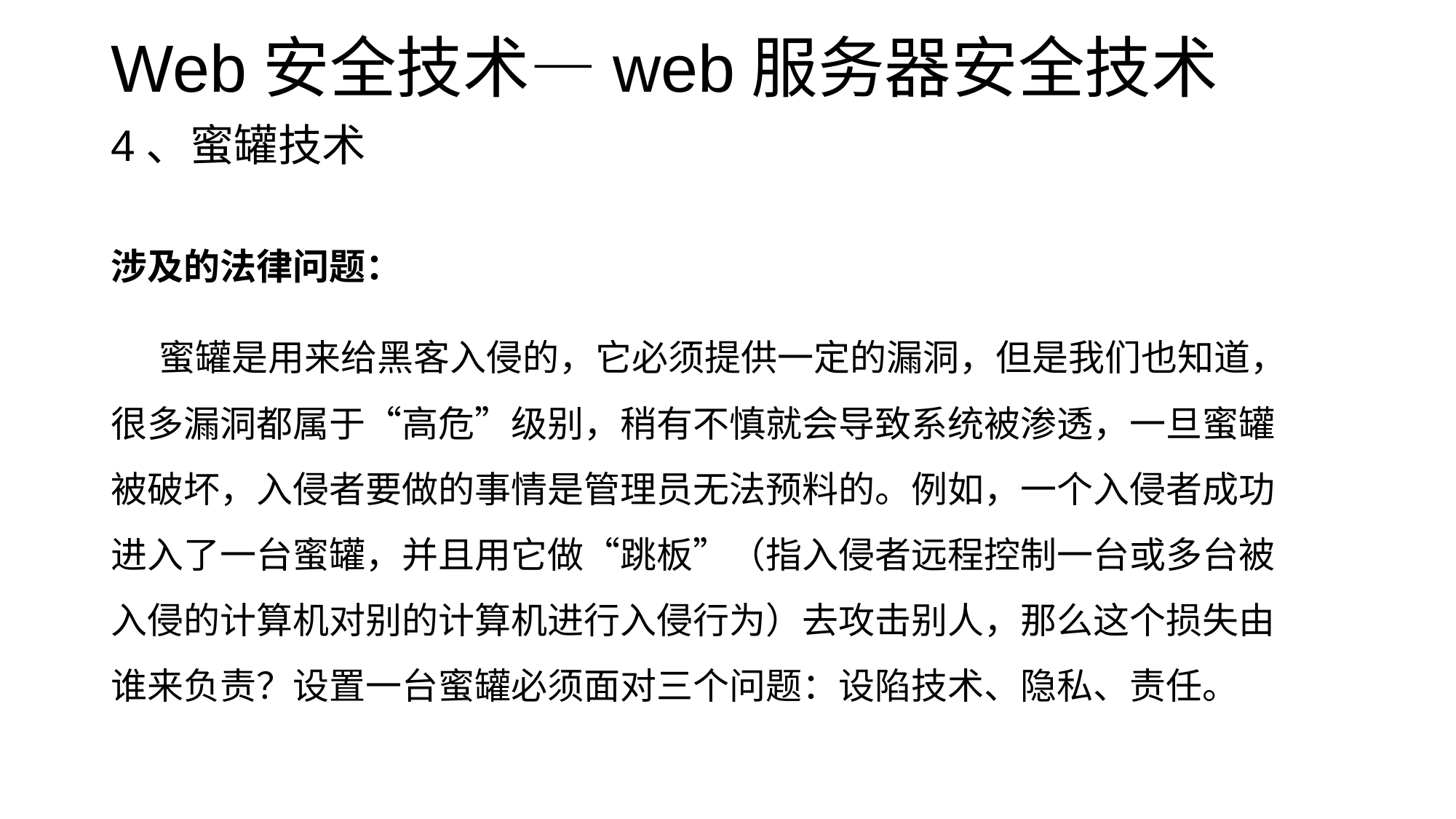

# Web安全技术—web服务器安全技术
4、蜜罐技术

涉及的法律问题：
    蜜罐是用来给黑客入侵的，它必须提供一定的漏洞，但是我们也知道，很多漏洞都属于“高危”级别，稍有不慎就会导致系统被渗透，一旦蜜罐被破坏，入侵者要做的事情是管理员无法预料的。例如，一个入侵者成功进入了一台蜜罐，并且用它做“跳板”（指入侵者远程控制一台或多台被入侵的计算机对别的计算机进行入侵行为）去攻击别人，那么这个损失由谁来负责？设置一台蜜罐必须面对三个问题：设陷技术、隐私、责任。